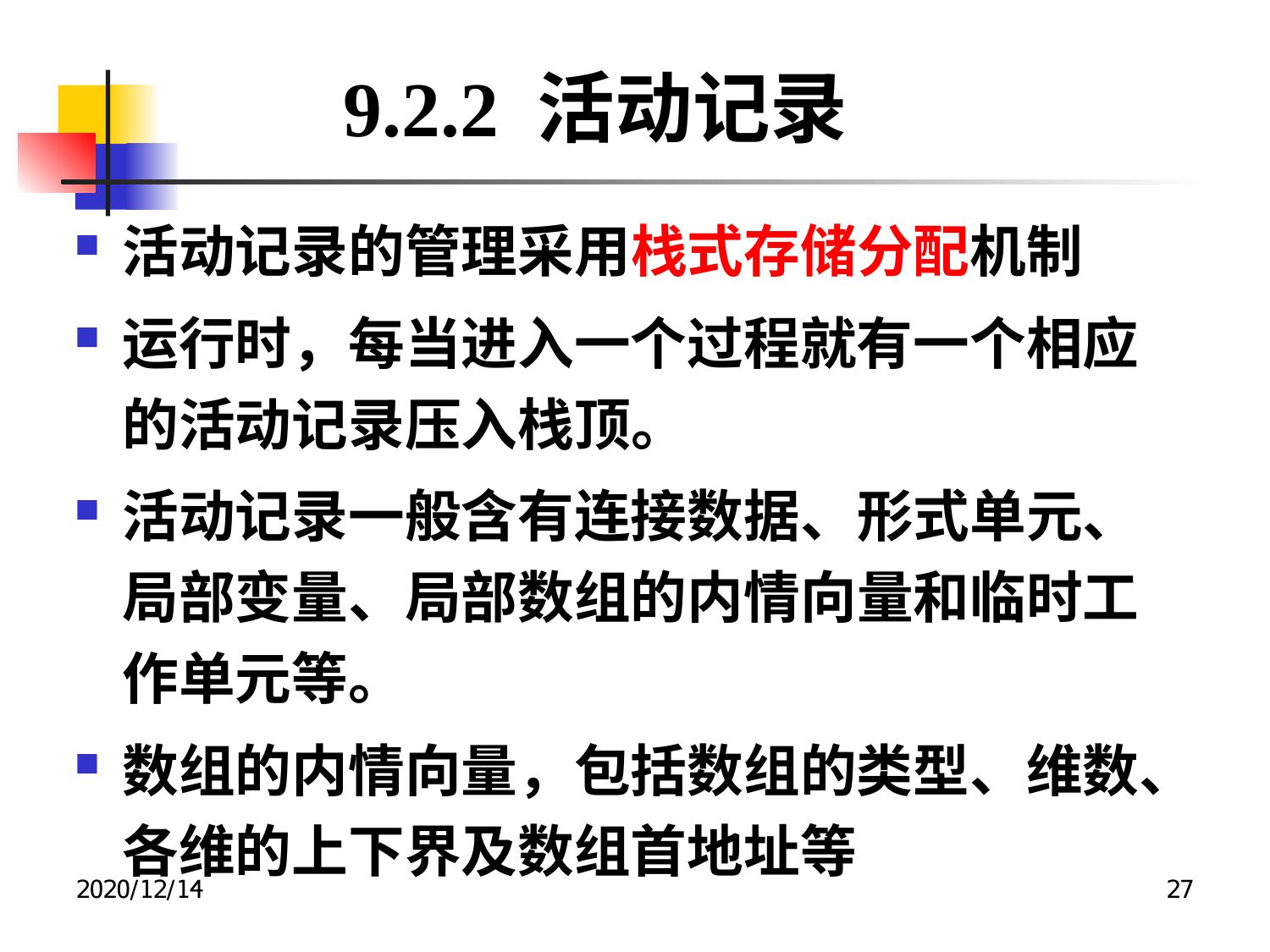

9.2.2 活动记录
活动记录的管理采用栈式存储分配机制
运行时，每当进入一个过程就有一个相应的活动记录压入栈顶。
活动记录一般含有连接数据、形式单元、局部变量、局部数组的内情向量和临时工作单元等。
数组的内情向量，包括数组的类型、维数、各维的上下界及数组首地址等
2020/12/14
27